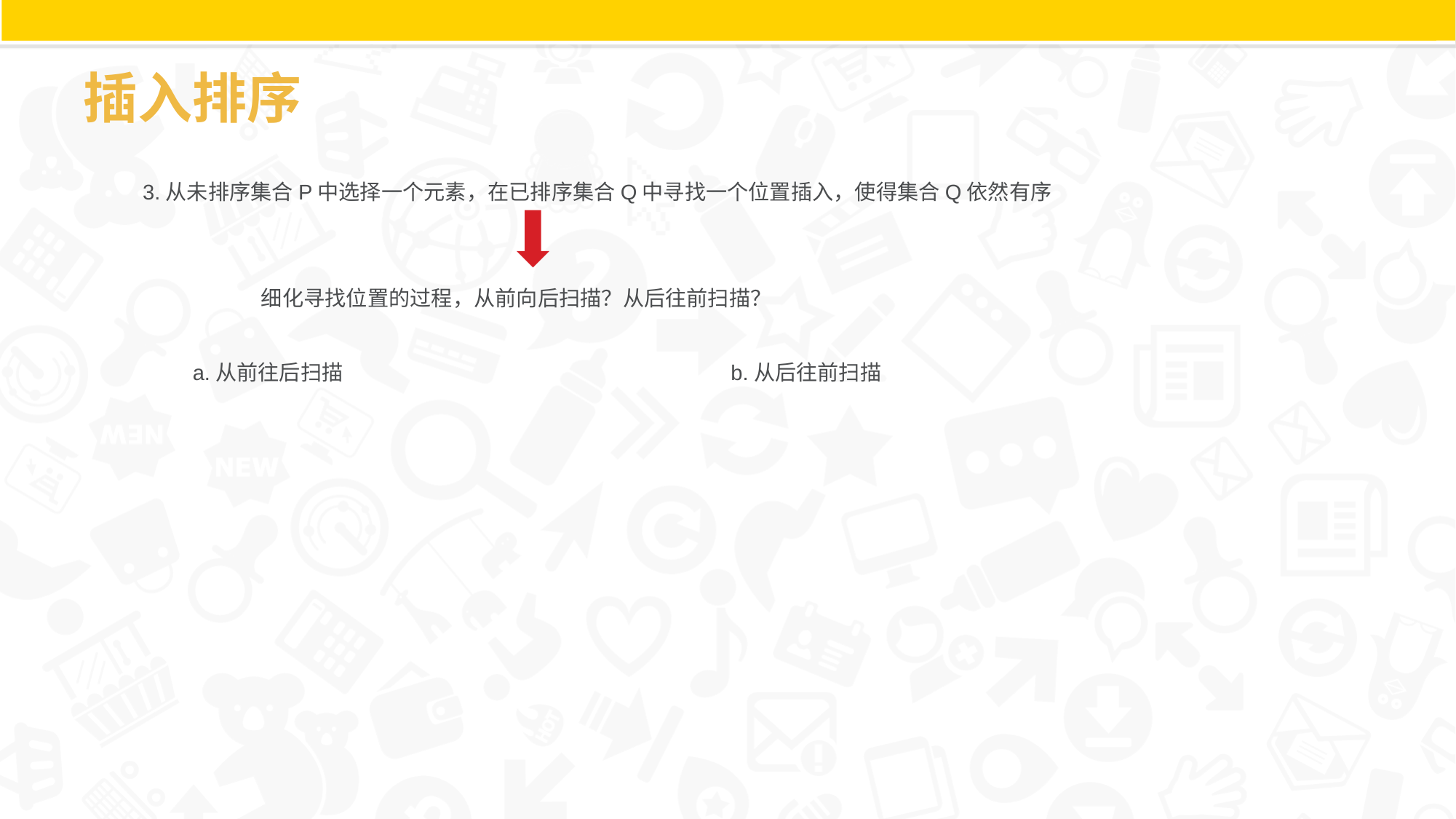

# 插入排序
3.从未排序集合P中选择一个元素，在已排序集合Q中寻找一个位置插入，使得集合Q依然有序

细化寻找位置的过程，从前向后扫描？从后往前扫描？
a.从前往后扫描
b.从后往前扫描